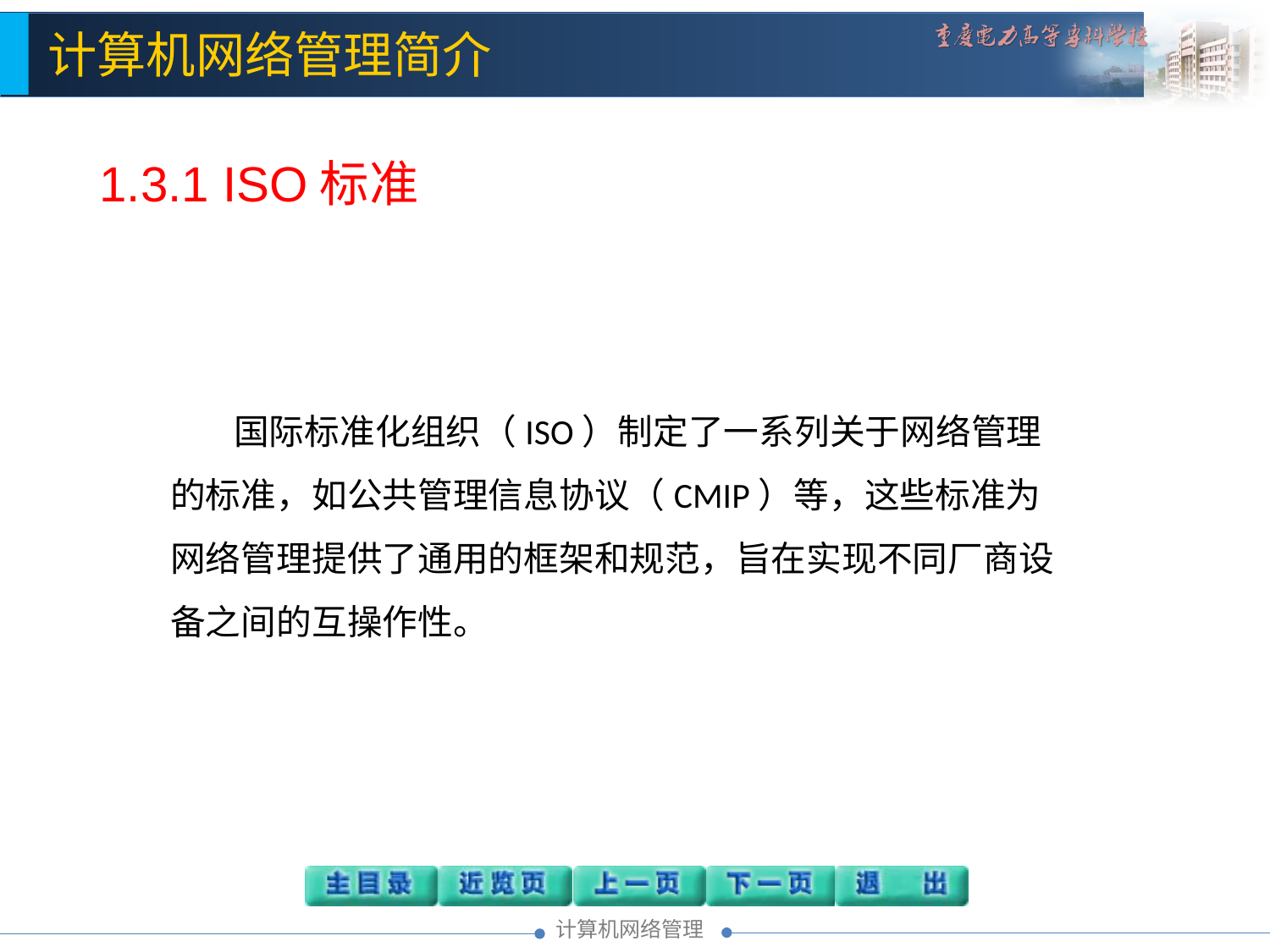

1.3.1 ISO标准
国际标准化组织（ISO）制定了一系列关于网络管理的标准，如公共管理信息协议（CMIP）等，这些标准为网络管理提供了通用的框架和规范，旨在实现不同厂商设备之间的互操作性。